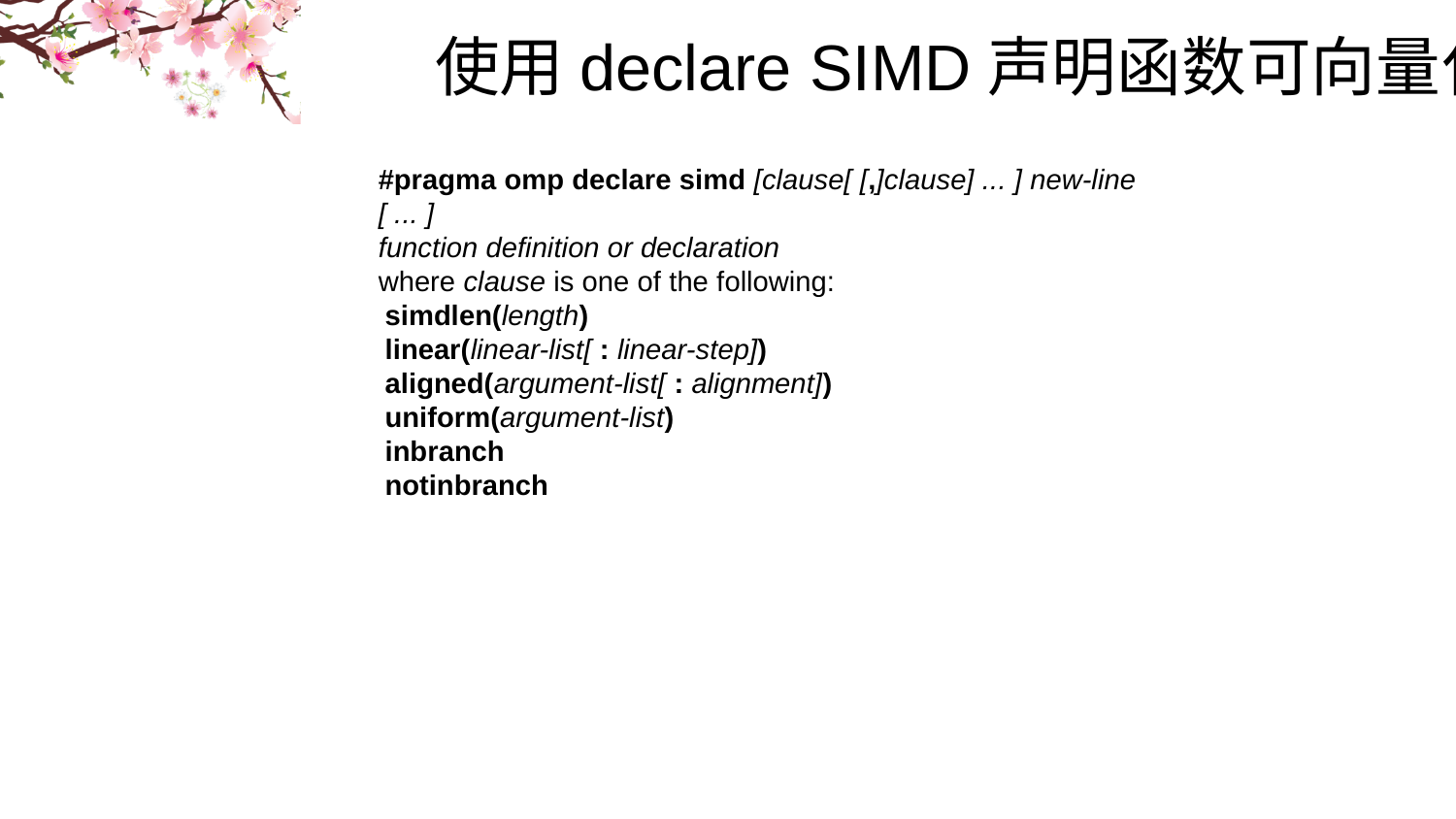

# 使用declare SIMD声明函数可向量化
#pragma omp declare simd [clause[ [,]clause] ... ] new-line
[ ... ]
function definition or declaration
where clause is one of the following:
 simdlen(length)
 linear(linear-list[ : linear-step])
 aligned(argument-list[ : alignment])
 uniform(argument-list)
 inbranch
 notinbranch